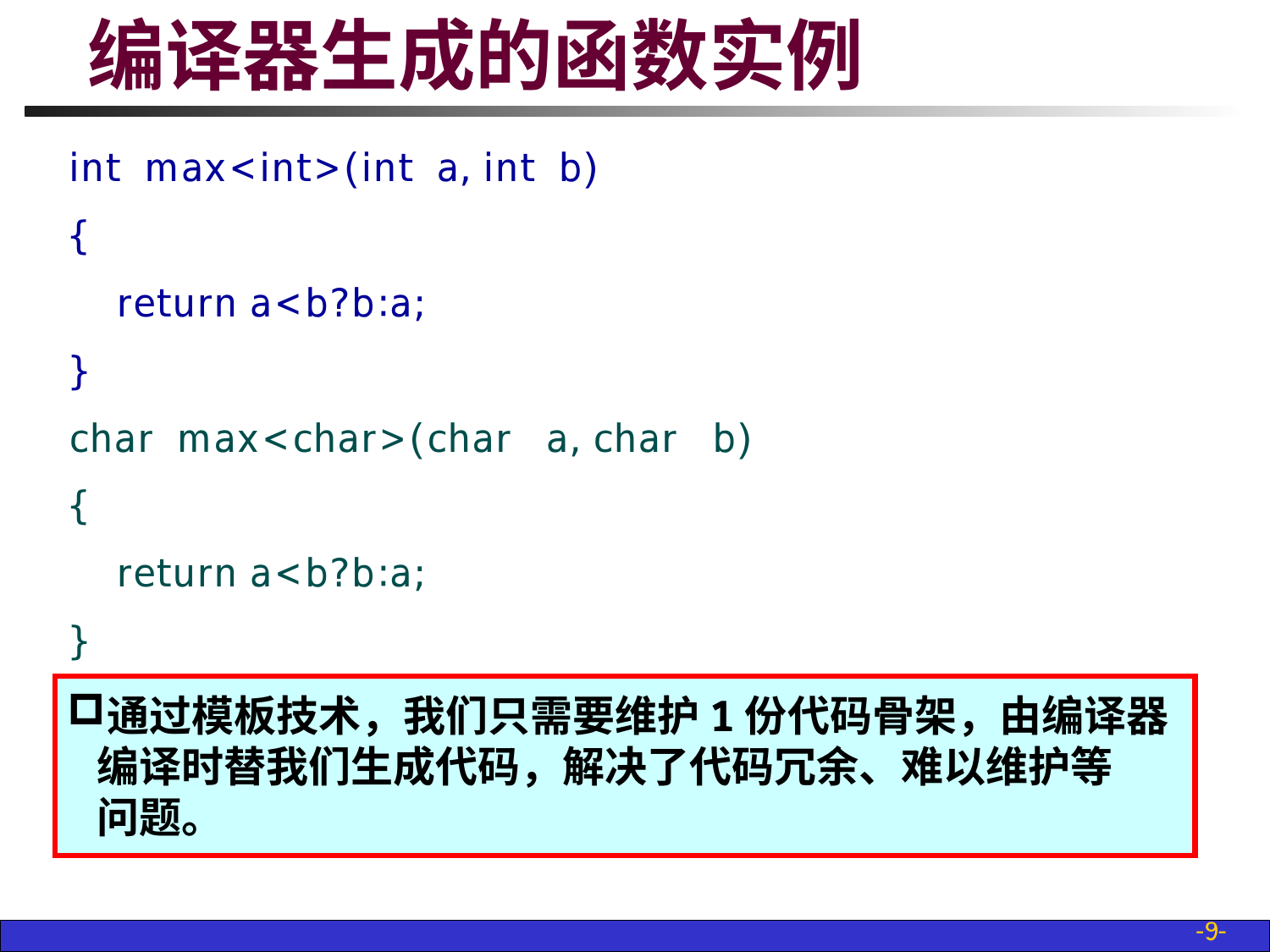

# 编译器生成的函数实例
int  max<int>(int  a, int  b)
{
	return a<b?b:a;
}
char  max<char>(char   a, char   b)
{
	return a<b?b:a;
}
通过模板技术，我们只需要维护1份代码骨架，由编译器
  编译时替我们生成代码，解决了代码冗余、难以维护等
  问题。
-9-